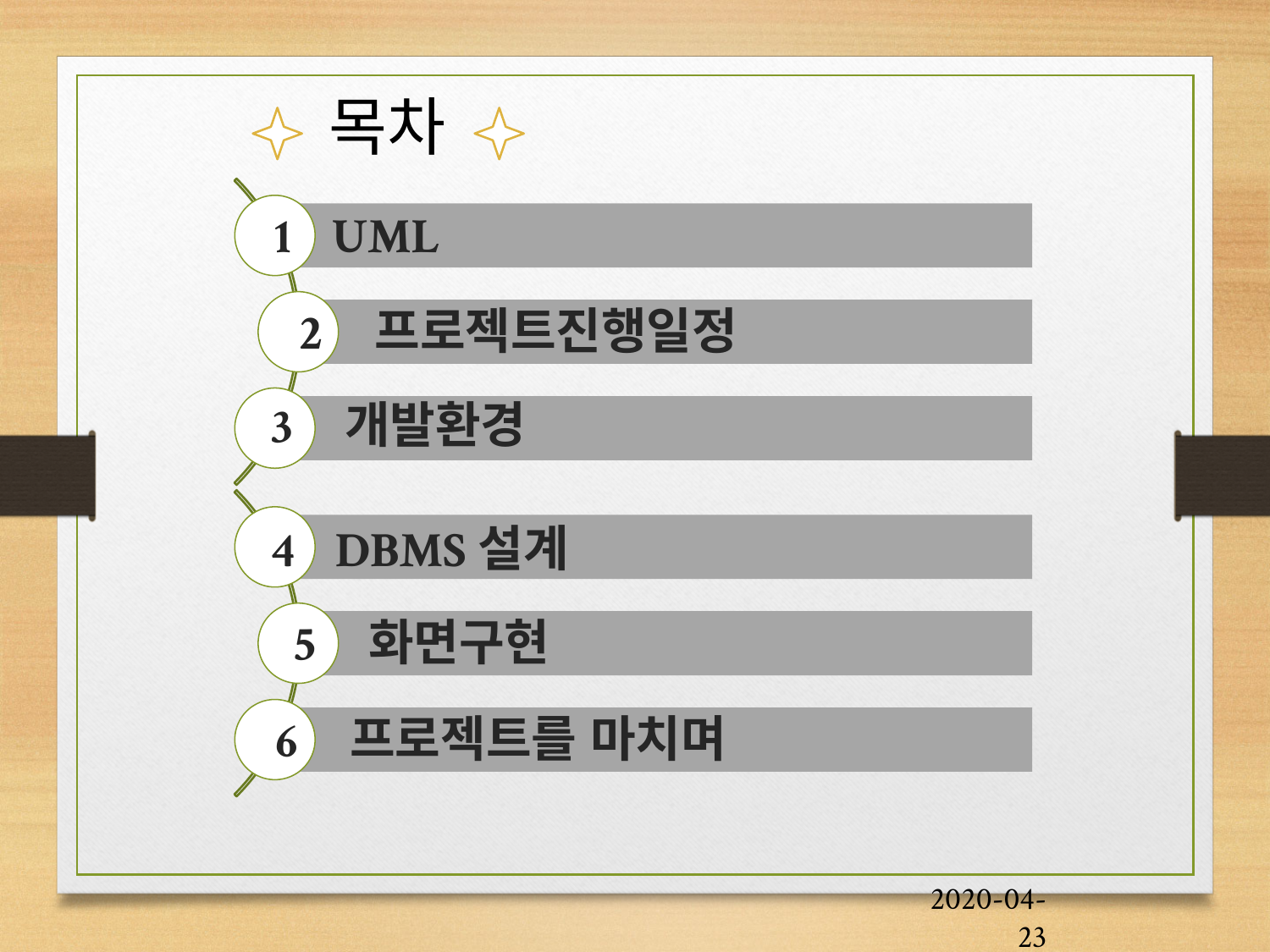

목차

1    UML
2    프로젝트진행일정
3    개발환경

4    DBMS설계
5    화면구현
6    프로젝트를 마치며
2020-04-23